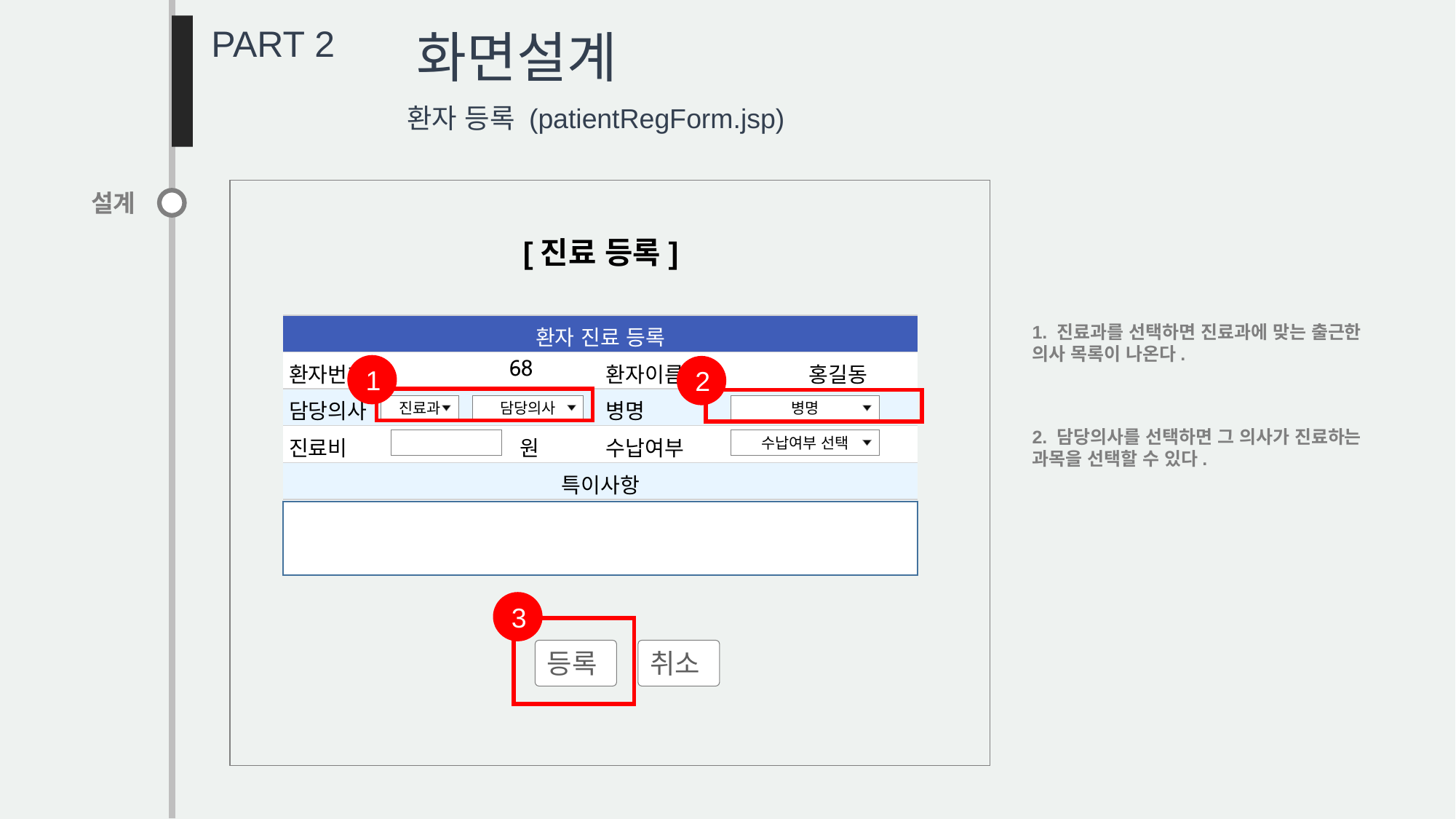

PART 2
화면설계
환자 등록 (patientRegForm.jsp)

설계

[진료 등록]

| 환자 진료 등록 |  |  |  |
| --- | --- | --- | --- |
| 환자번호 | 68 | 환자이름 | 홍길동 |
| 담당의사 |  | 병명 |  |
| 진료비 | 원 | 수납여부 |  |
| 특이사항 |  |  |  |
|  |  |  |  |
|  |  |  |  |
1. 진료과를 선택하면 진료과에 맞는 출근한 의사 목록이 나온다.
1

2

담당의사
진료과
병명

2. 담당의사를 선택하면 그 의사가 진료하는 과목을 선택할 수 있다.

수납여부 선택

3

등록
취소